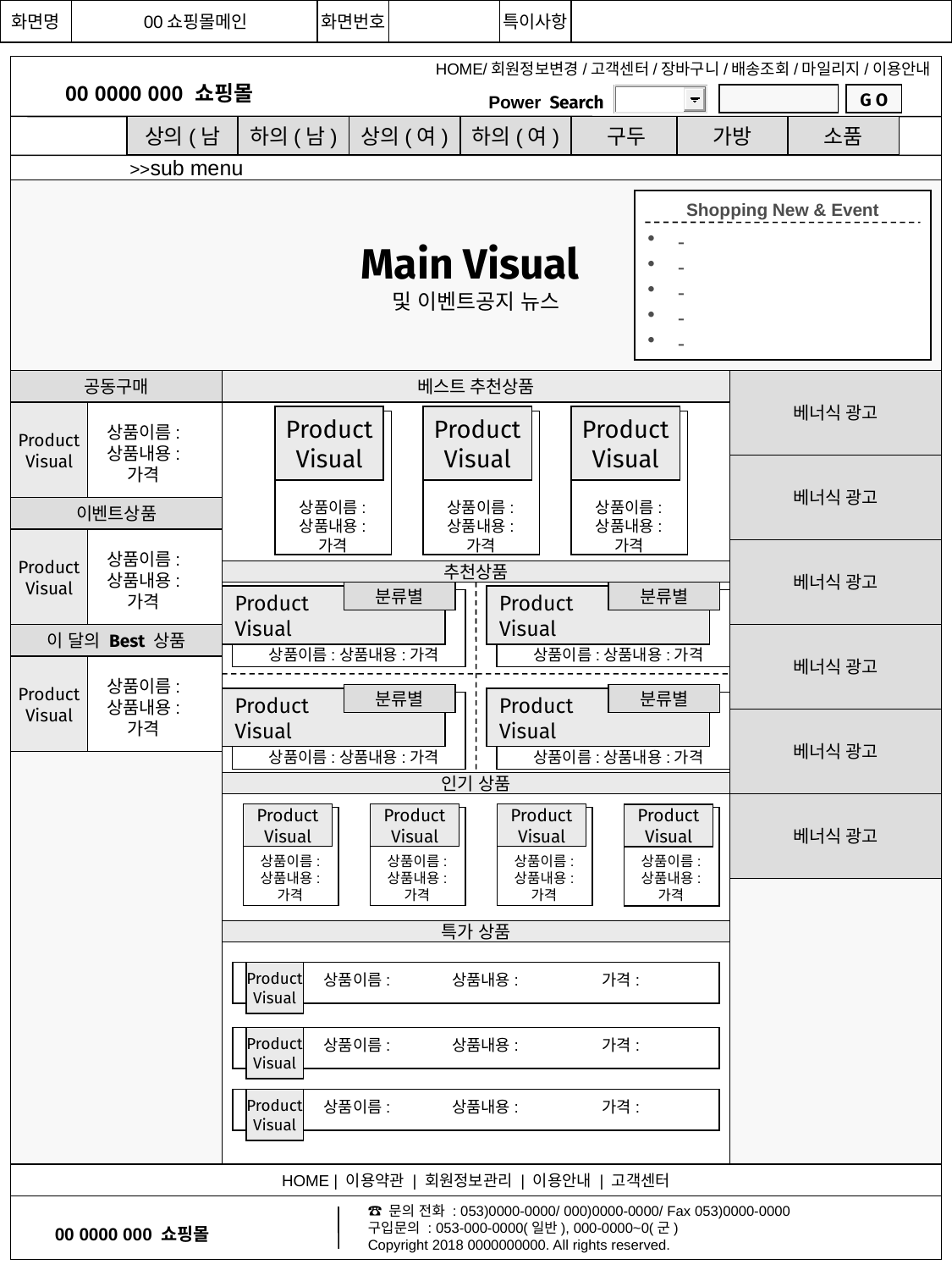

화면명

화면번호

특이사항

# 00쇼핑몰메인
HOME/회원정보변경/고객센터/장바구니/배송조회/마일리지/이용안내

00 0000 000 쇼핑몰
Power  Search

G O

상의(남
하의(남)
상의(여)
하의(여)
구두
가방
소품
>>sub menu

Main Visual
및 이벤트공지 뉴스
Shopping New & Event

-
-
-
-
-

공동구매
베스트 추천상품

베너식 광고

Product
Visual
상품이름:
상품내용:
가격
Product
Visual

상품이름:
상품내용:
가격
Product
Visual

상품이름:
상품내용:
가격
Product
Visual

상품이름:
상품내용:
가격
베너식 광고
이벤트상품

Product
Visual
상품이름:
상품내용:
가격
베너식 광고
추천상품
분류별
Product
Visual

상품이름:상품내용:가격

분류별
Product
Visual

상품이름:상품내용:가격
이 달의 Best 상품
베너식 광고

Product
Visual
상품이름:
상품내용:
가격

분류별
Product
Visual

상품이름:상품내용:가격
분류별
Product
Visual

상품이름:상품내용:가격
베너식 광고
인기 상품
베너식 광고
Product
Visual

상품이름:
상품내용:
가격
Product
Visual

상품이름:
상품내용:
가격
Product
Visual

상품이름:
상품내용:
가격
Product
Visual

상품이름:
상품내용:
가격
특가 상품

Product
Visual
상품이름:             상품내용:                  가격:

Product
Visual
상품이름:             상품내용:                  가격:

Product
Visual
상품이름:             상품내용:                  가격:
HOME | 이용약관 | 회원정보관리 | 이용안내 | 고객센터

☎ 문의 전화 : 053)0000-0000/ 000)0000-0000/ Fax 053)0000-0000
구입문의 : 053-000-0000(일반), 000-0000~0(군)
Copyright 2018 0000000000. All rights reserved.

00 0000 000 쇼핑몰